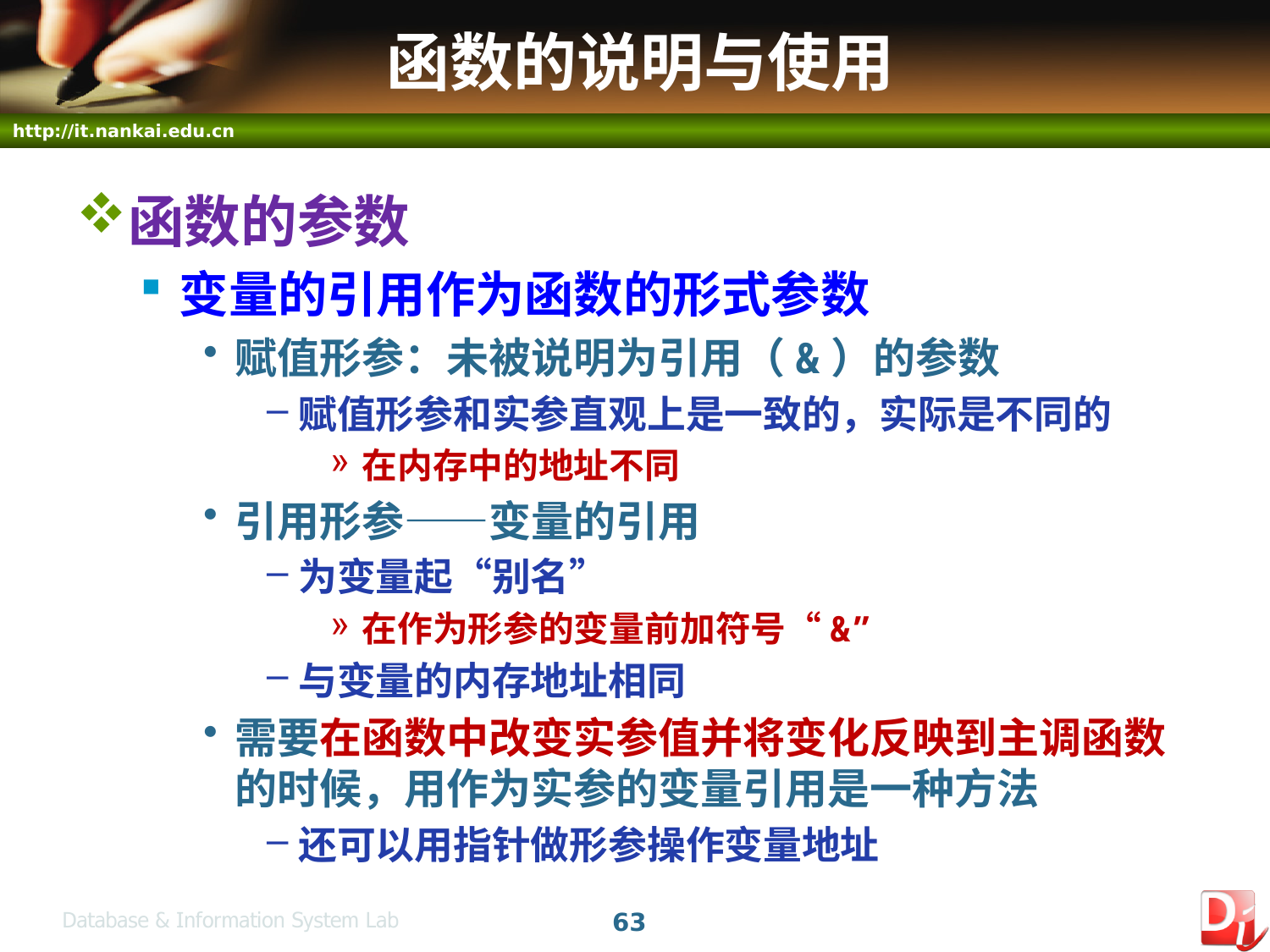

# 函数的说明与使用
函数的参数
变量的引用作为函数的形式参数
赋值形参：未被说明为引用（&）的参数
赋值形参和实参直观上是一致的，实际是不同的
在内存中的地址不同
引用形参——变量的引用
为变量起“别名”
在作为形参的变量前加符号“&”
与变量的内存地址相同
需要在函数中改变实参值并将变化反映到主调函数的时候，用作为实参的变量引用是一种方法
还可以用指针做形参操作变量地址
63
Database & Information System Lab